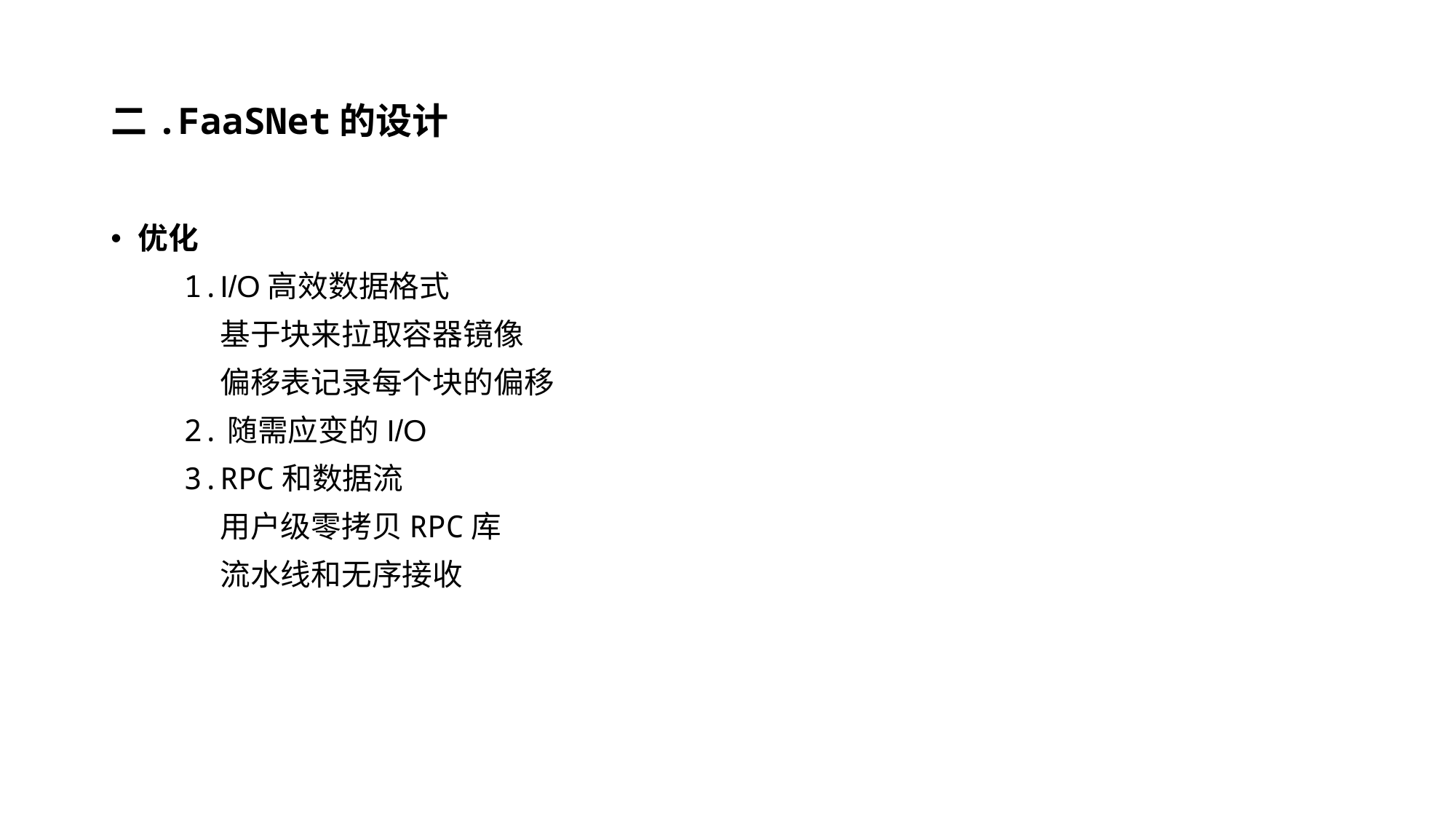

# 二.FaaSNet的设计
优化
    1.I/O高效数据格式
	基于块来拉取容器镜像
	偏移表记录每个块的偏移
    2.随需应变的I/O
    3.RPC和数据流
	用户级零拷贝RPC库
	流水线和无序接收